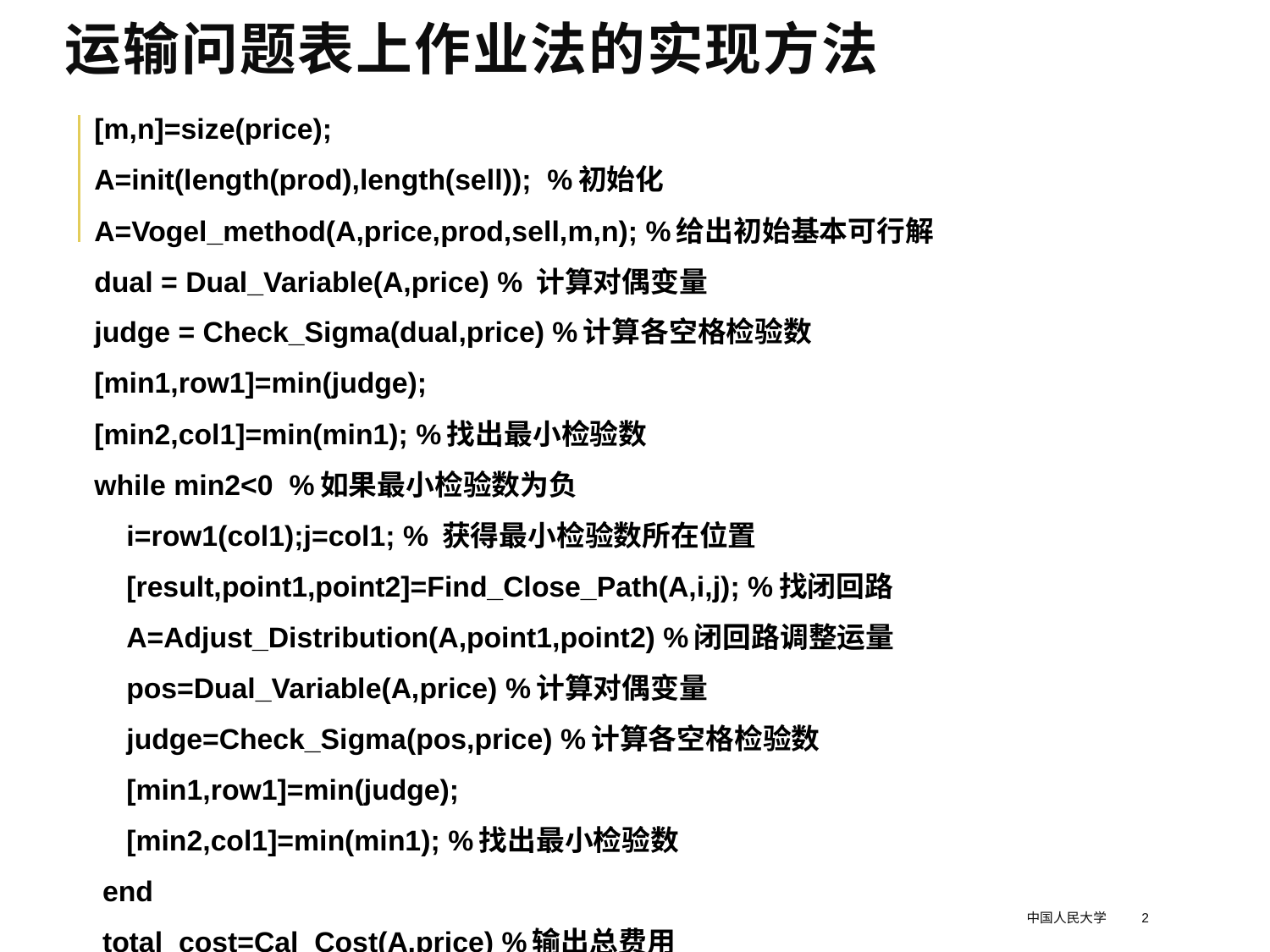

# 运输问题表上作业法的实现方法
[m,n]=size(price);
A=init(length(prod),length(sell));  %初始化
A=Vogel_method(A,price,prod,sell,m,n); %给出初始基本可行解
dual = Dual_Variable(A,price) % 计算对偶变量
judge = Check_Sigma(dual,price) %计算各空格检验数
[min1,row1]=min(judge);
[min2,col1]=min(min1); %找出最小检验数
while min2<0  %如果最小检验数为负
    i=row1(col1);j=col1; % 获得最小检验数所在位置
    [result,point1,point2]=Find_Close_Path(A,i,j); %找闭回路
    A=Adjust_Distribution(A,point1,point2) %闭回路调整运量
    pos=Dual_Variable(A,price) %计算对偶变量
    judge=Check_Sigma(pos,price) %计算各空格检验数
    [min1,row1]=min(judge);
    [min2,col1]=min(min1); %找出最小检验数
 end
 total_cost=Cal_Cost(A,price) %输出总费用
中国人民大学
2